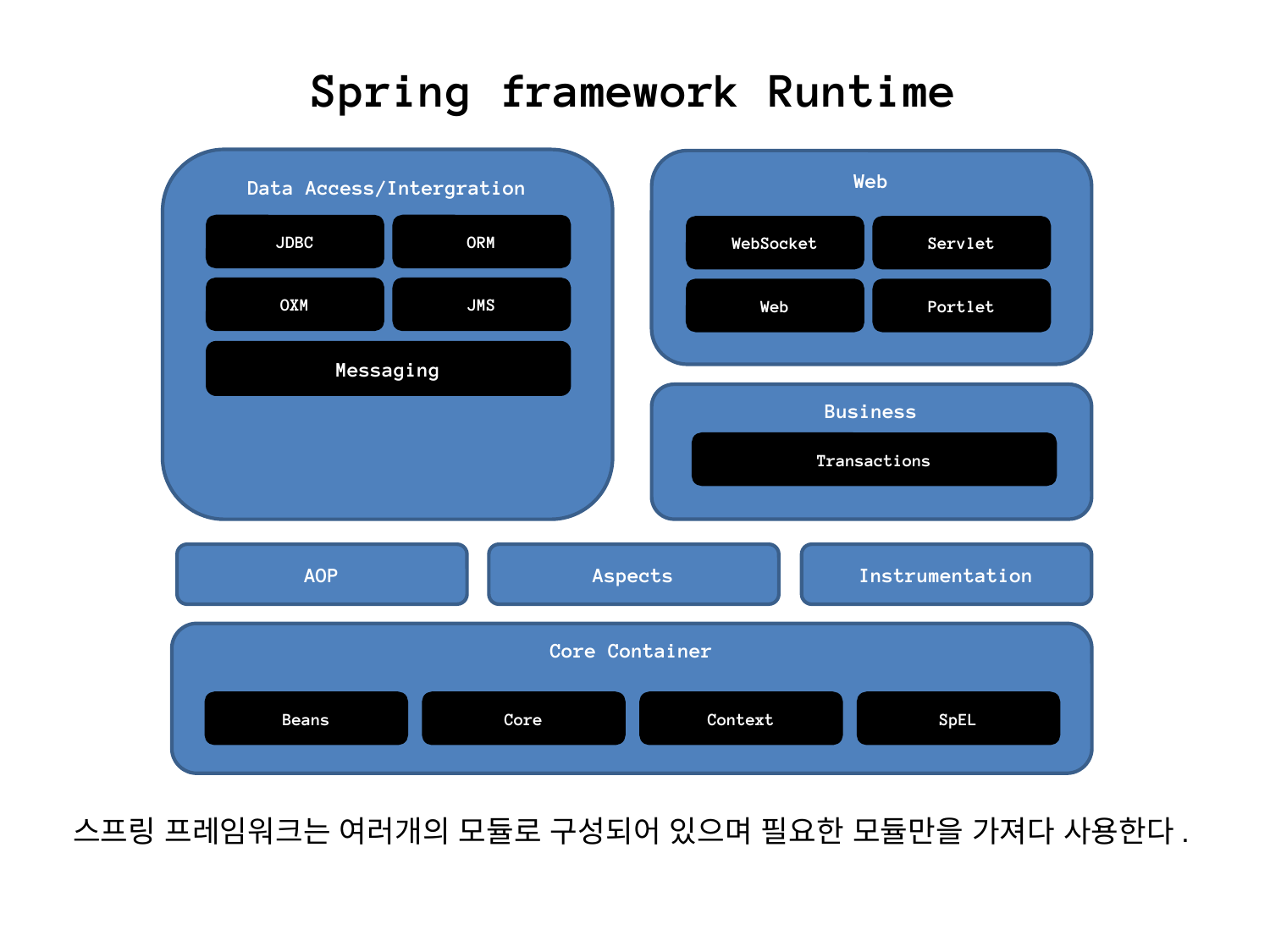

# Spring framework Runtime
Data Access/Intergration
Web
JDBC
ORM
WebSocket
Servlet
OXM
JMS
Web
Portlet
Messaging
Business
Transactions
AOP
Aspects
Instrumentation
Core Container
Beans
Core
Context
SpEL
스프링 프레임워크는 여러개의 모듈로 구성되어 있으며 필요한 모듈만을 가져다 사용한다.